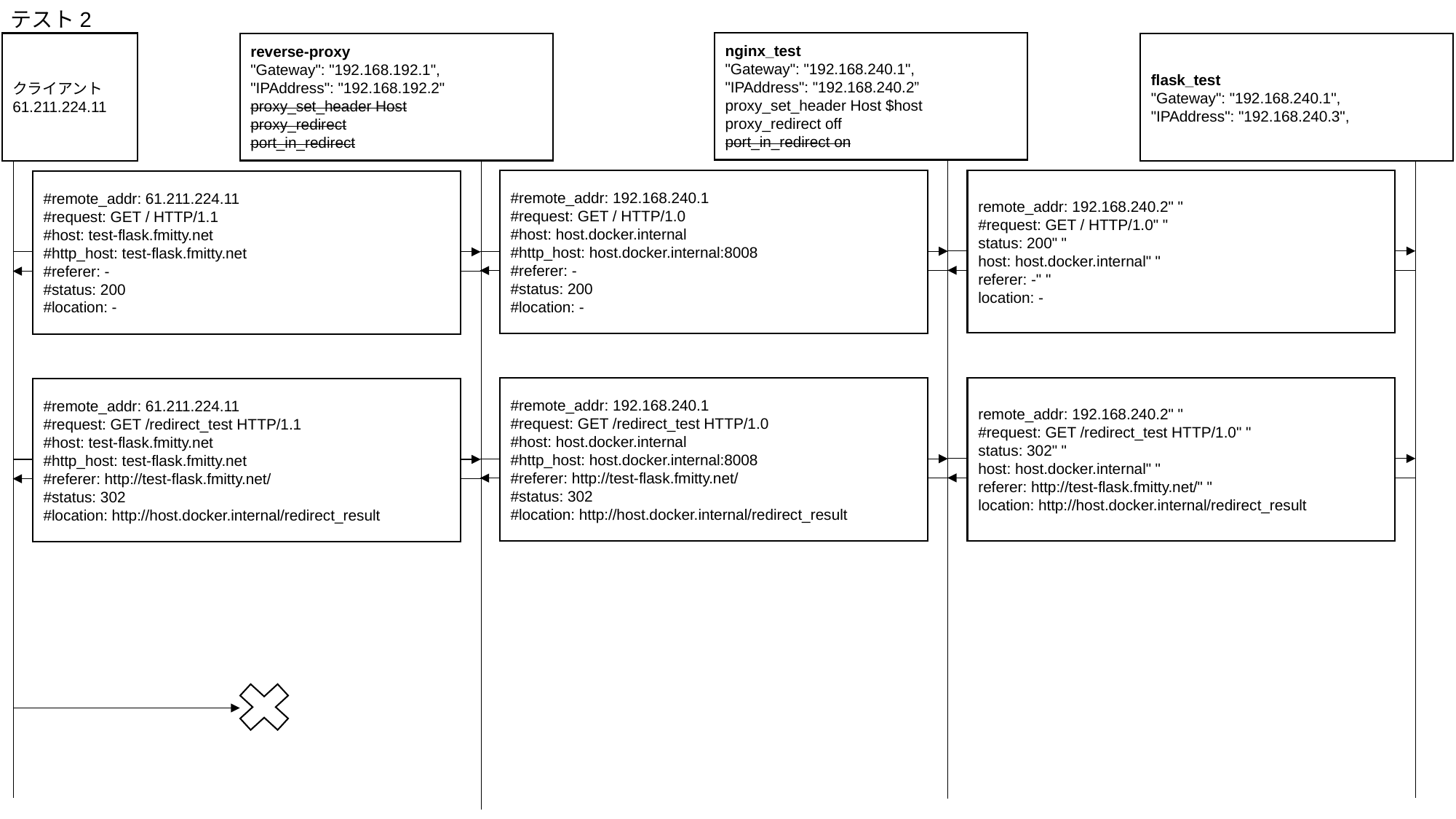

テスト2
nginx_test
"Gateway": "192.168.240.1",
"IPAddress": "192.168.240.2”
proxy_set_header Host $host
proxy_redirect off
port_in_redirect on
クライアント
61.211.224.11
reverse-proxy
"Gateway": "192.168.192.1",
"IPAddress": "192.168.192.2"
proxy_set_header Host
proxy_redirect
port_in_redirect
flask_test
"Gateway": "192.168.240.1",
"IPAddress": "192.168.240.3",
remote_addr: 192.168.240.2" "
#request: GET / HTTP/1.0" "
status: 200" "
host: host.docker.internal" "
referer: -" "
location: -
#remote_addr: 192.168.240.1
#request: GET / HTTP/1.0
#host: host.docker.internal
#http_host: host.docker.internal:8008
#referer: -
#status: 200
#location: -
#remote_addr: 61.211.224.11
#request: GET / HTTP/1.1
#host: test-flask.fmitty.net
#http_host: test-flask.fmitty.net
#referer: -
#status: 200
#location: -
remote_addr: 192.168.240.2" "
#request: GET /redirect_test HTTP/1.0" "
status: 302" "
host: host.docker.internal" "
referer: http://test-flask.fmitty.net/" "
location: http://host.docker.internal/redirect_result
#remote_addr: 192.168.240.1
#request: GET /redirect_test HTTP/1.0
#host: host.docker.internal
#http_host: host.docker.internal:8008
#referer: http://test-flask.fmitty.net/
#status: 302
#location: http://host.docker.internal/redirect_result
#remote_addr: 61.211.224.11
#request: GET /redirect_test HTTP/1.1
#host: test-flask.fmitty.net
#http_host: test-flask.fmitty.net
#referer: http://test-flask.fmitty.net/
#status: 302
#location: http://host.docker.internal/redirect_result